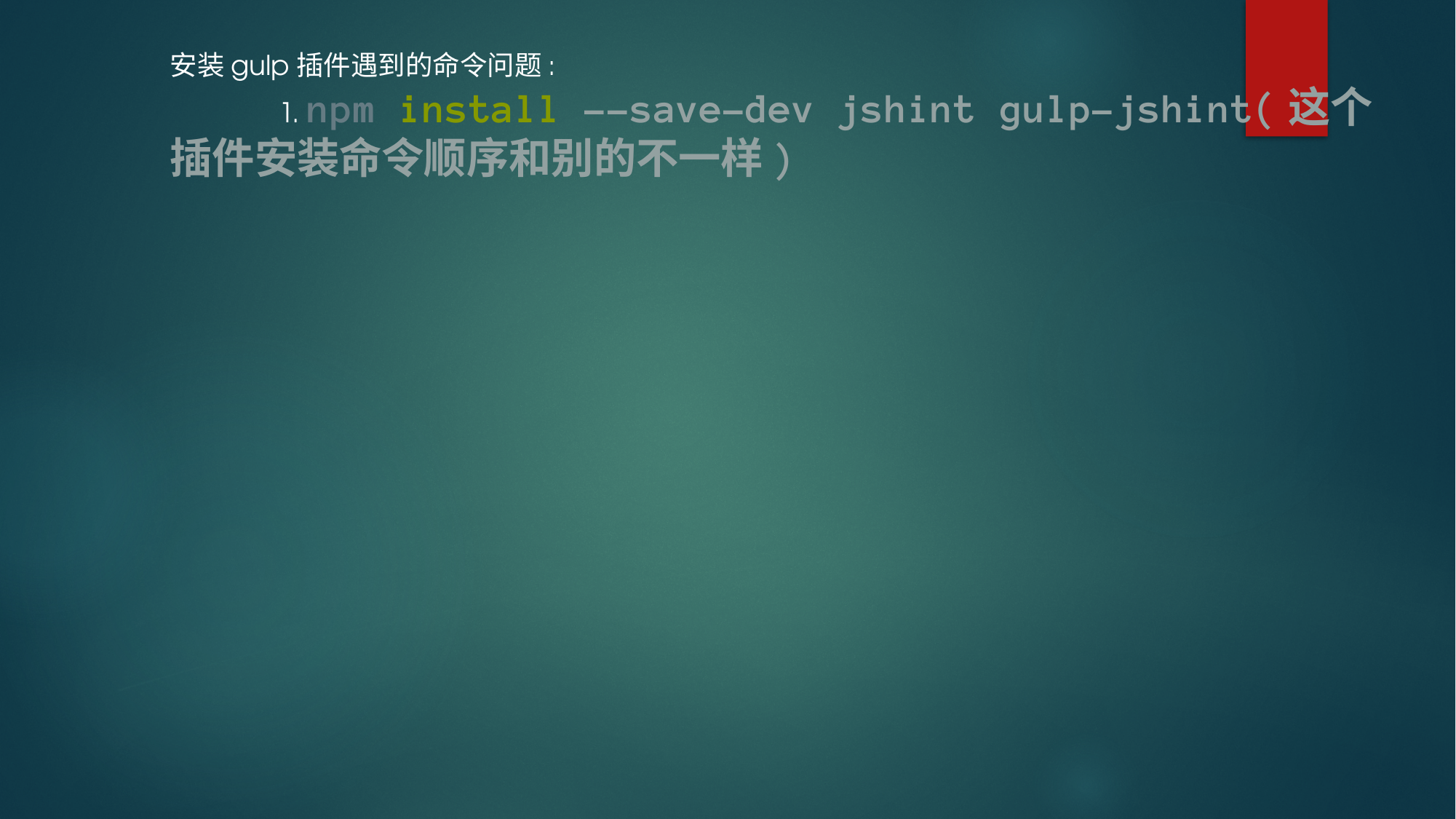

安装gulp插件遇到的命令问题:
	1. npm install --save-dev jshint gulp-jshint(这个插件安装命令顺序和别的不一样)